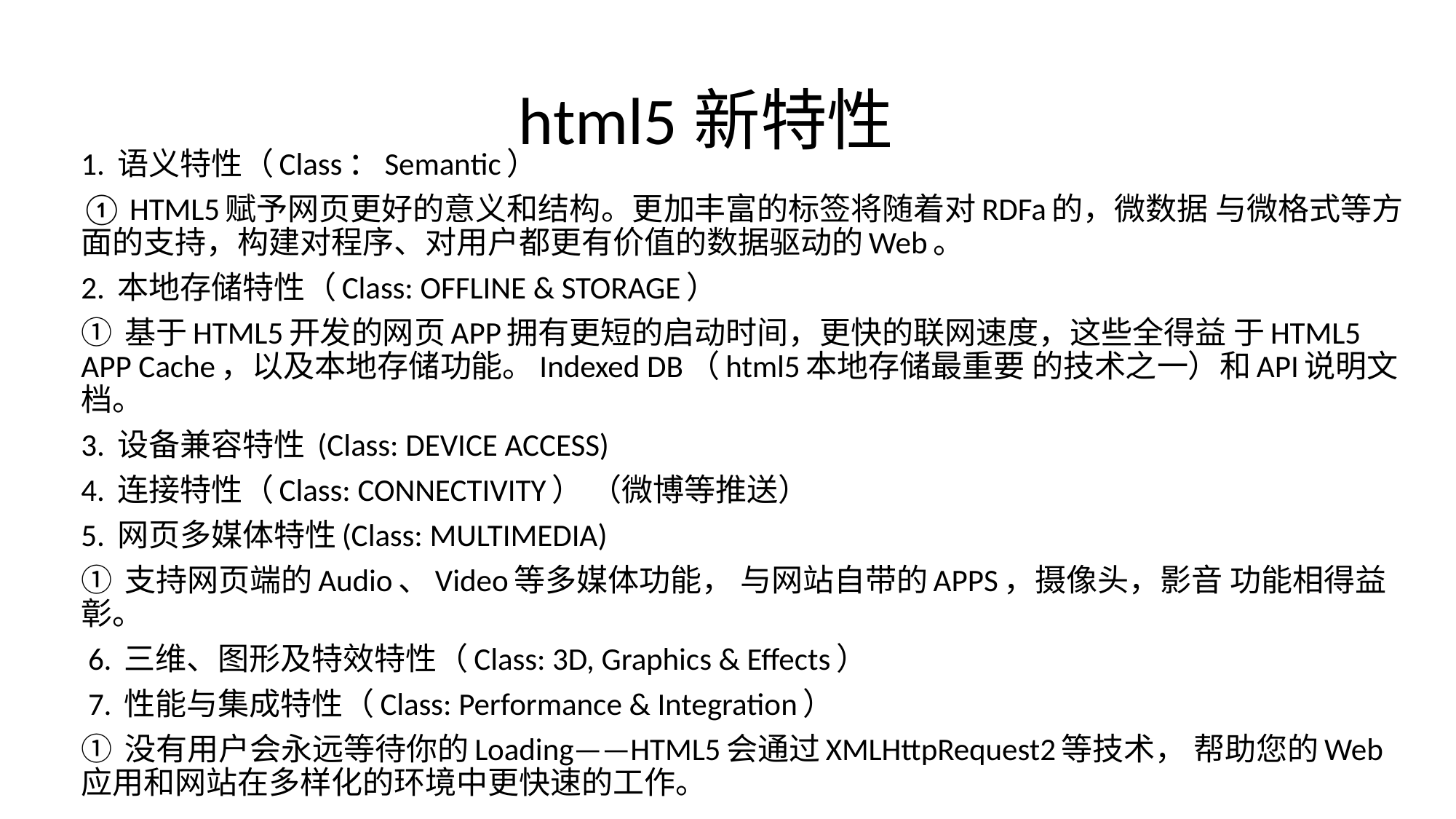

# html5新特性
1. 语义特性（Class：Semantic）
① HTML5赋予网页更好的意义和结构。更加丰富的标签将随着对RDFa的，微数据 与微格式等方面的支持，构建对程序、对用户都更有价值的数据驱动的Web。
2. 本地存储特性（Class: OFFLINE & STORAGE）
① 基于HTML5开发的网页APP拥有更短的启动时间，更快的联网速度，这些全得益 于HTML5 APP Cache，以及本地存储功能。Indexed DB（html5本地存储最重要 的技术之一）和API说明文档。
3. 设备兼容特性 (Class: DEVICE ACCESS)
4. 连接特性（Class: CONNECTIVITY） （微博等推送）
5. 网页多媒体特性(Class: MULTIMEDIA)
① 支持网页端的Audio、Video等多媒体功能， 与网站自带的APPS，摄像头，影音 功能相得益彰。
 6. 三维、图形及特效特性（Class: 3D, Graphics & Effects）
 7. 性能与集成特性（Class: Performance & Integration）
① 没有用户会永远等待你的Loading——HTML5会通过XMLHttpRequest2等技术， 帮助您的Web应用和网站在多样化的环境中更快速的工作。